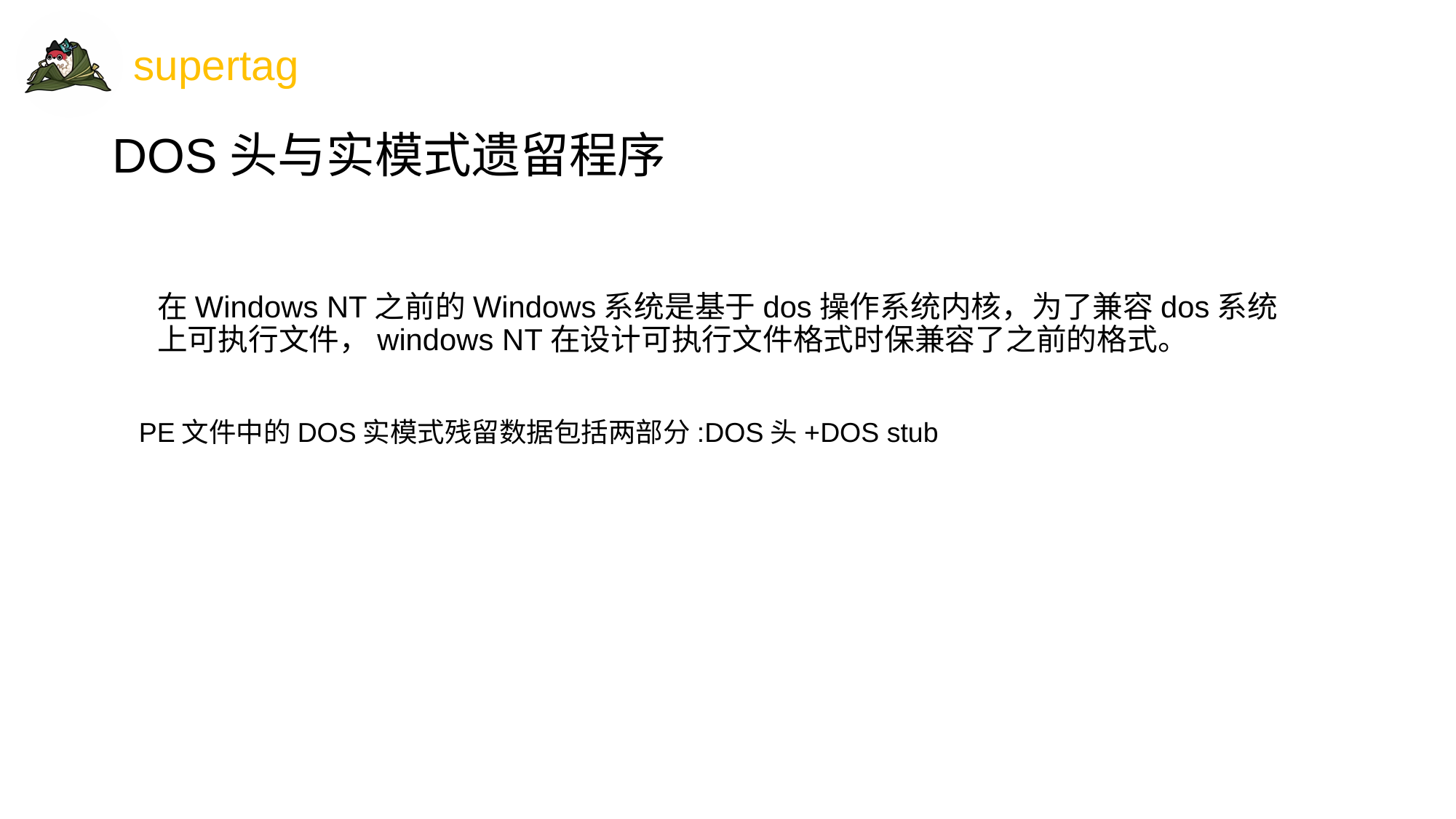

# DOS头与实模式遗留程序
在Windows NT之前的Windows系统是基于dos操作系统内核，为了兼容dos系统上可执行文件，windows NT在设计可执行文件格式时保兼容了之前的格式。
PE文件中的DOS实模式残留数据包括两部分:DOS头+DOS stub